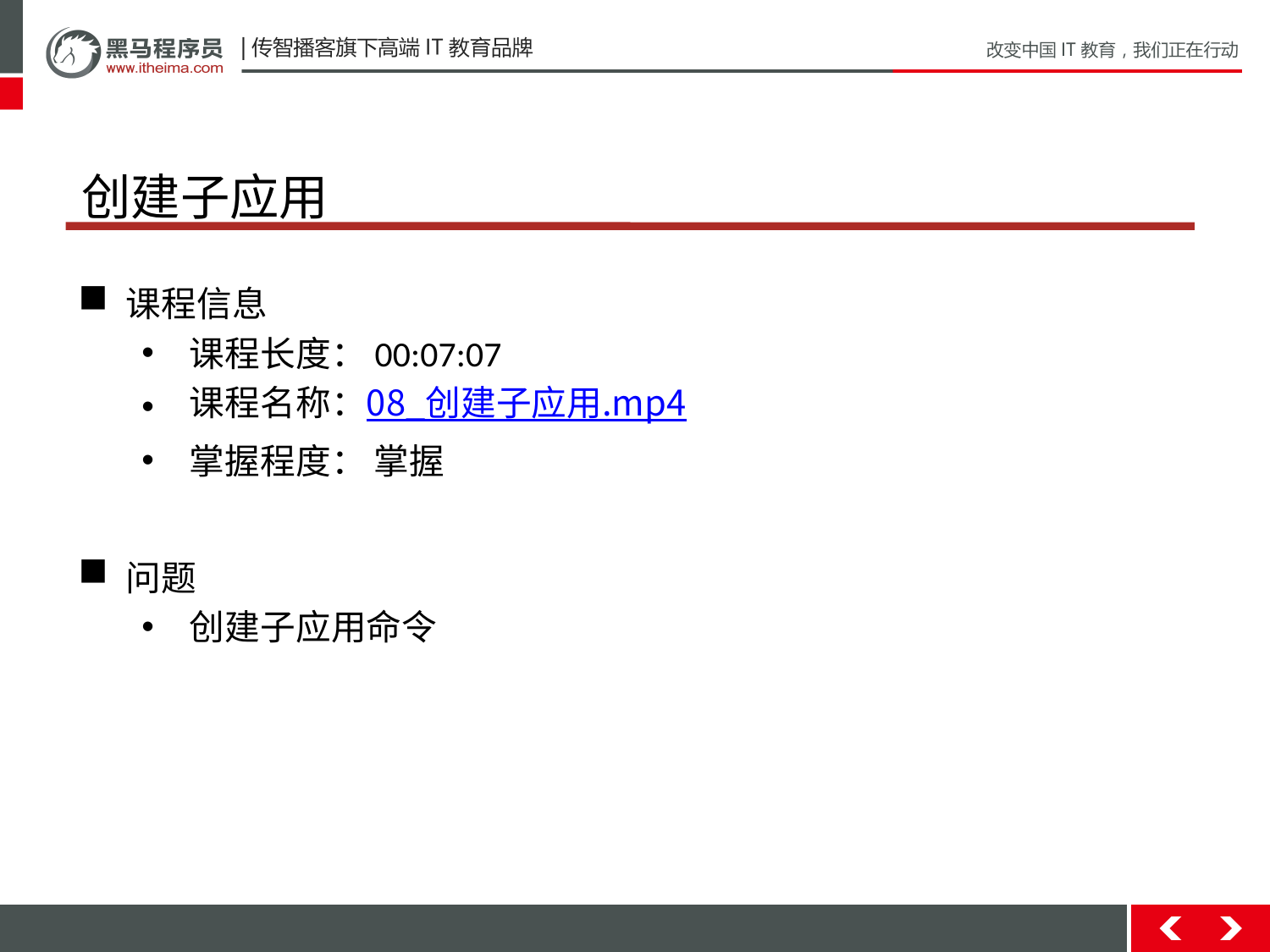

# 创建子应用

课程信息
课程长度：00:07:07
课程名称：08_创建子应用.mp4
掌握程度： 掌握

问题
创建子应用命令